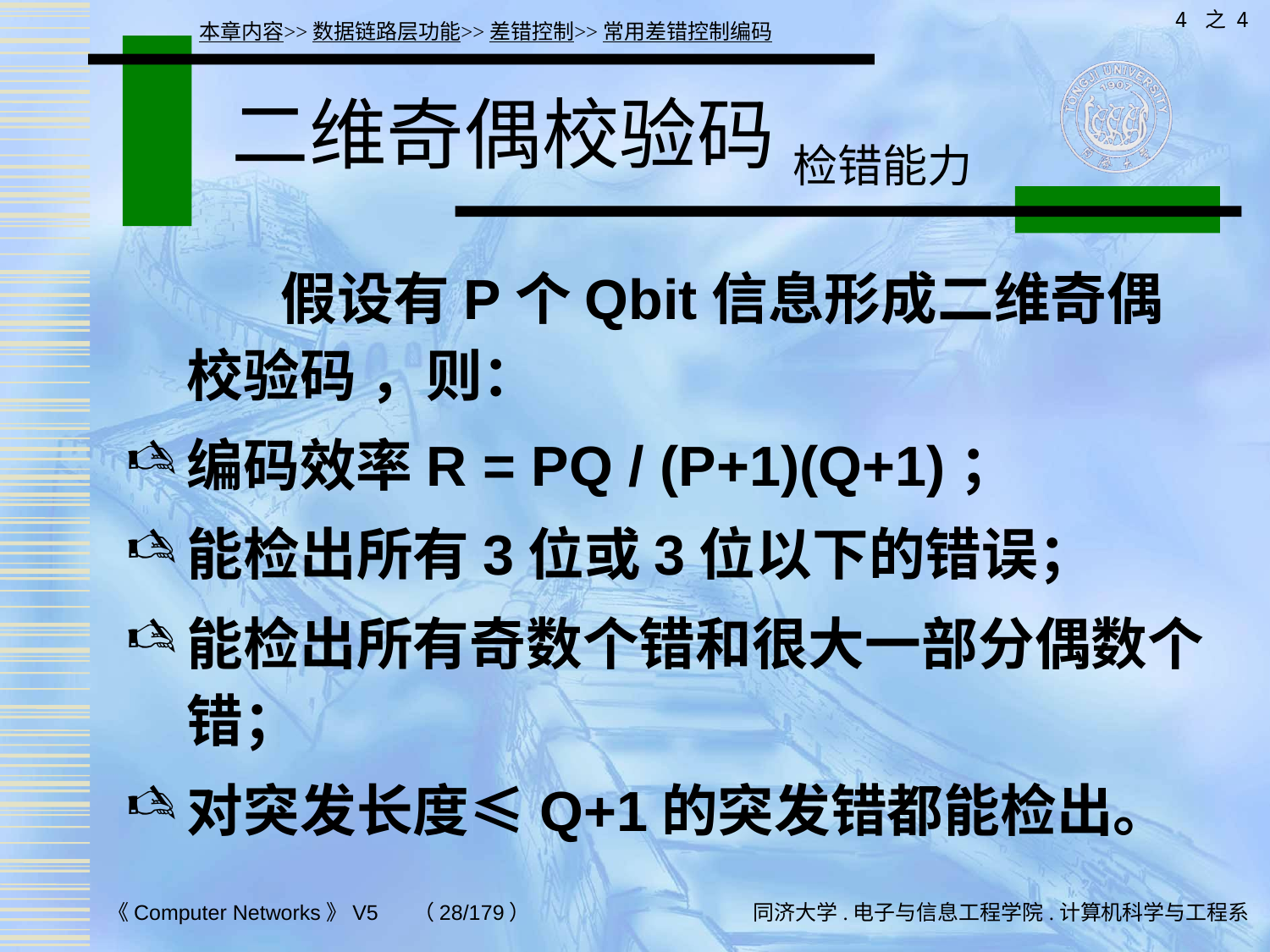

4 之 4
本章内容>>数据链路层功能>>差错控制>>常用差错控制编码
# 二维奇偶校验码 检错能力
           假设有P个Qbit信息形成二维奇偶校验码 ，则：
编码效率R = PQ / (P+1)(Q+1)；
能检出所有3位或3位以下的错误；
能检出所有奇数个错和很大一部分偶数个错；
对突发长度≤Q+1的突发错都能检出。